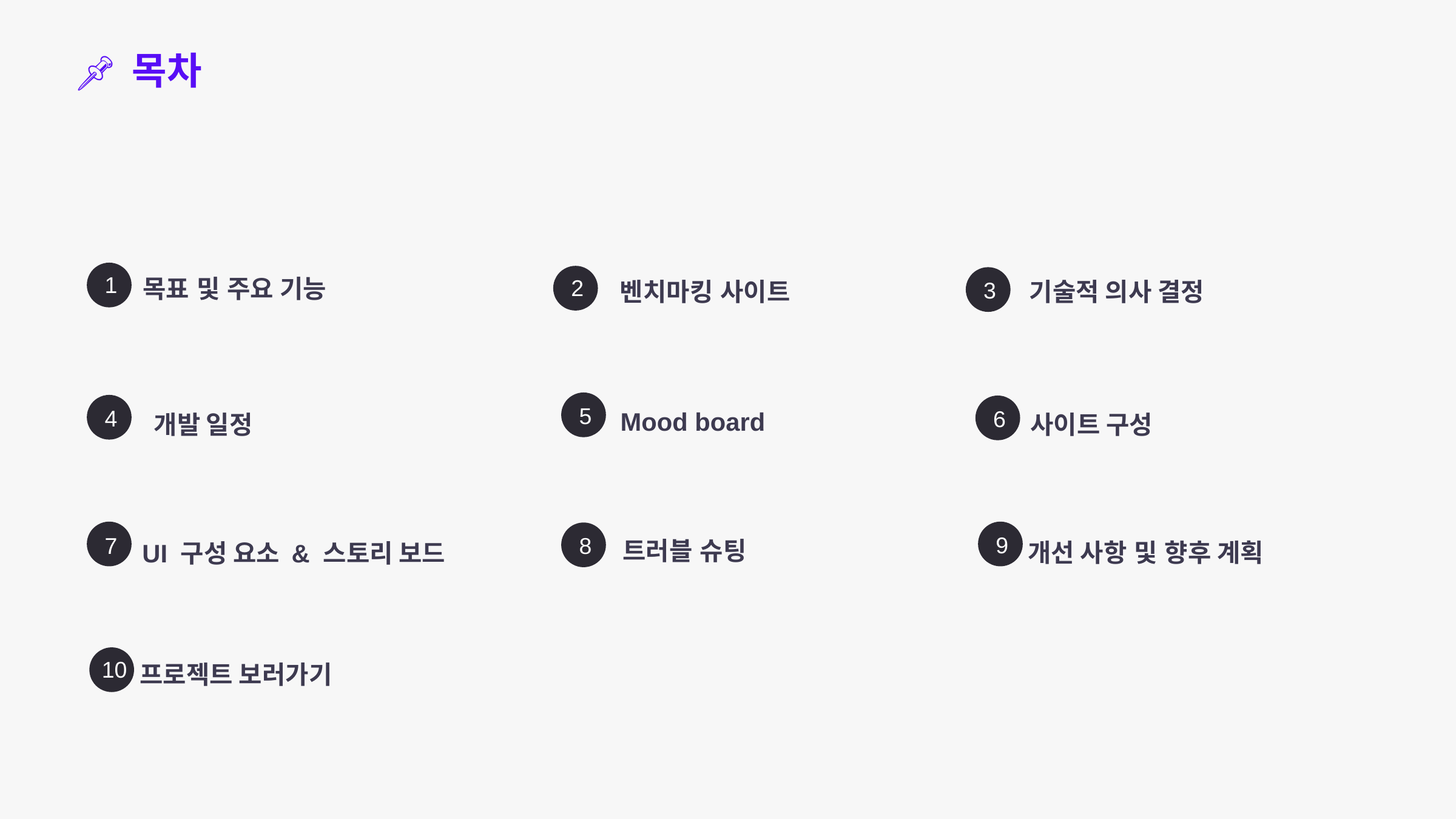

📌 목차
목표 및 주요 기능

1
벤치마킹 사이트
기술적 의사 결정

2
3

Mood board

5
개발 일정
사이트 구성
4
6

트러블 슈팅
9
8
개선 사항 및 향후 계획
7
UI 구성 요소 & 스토리 보드

프로젝트 보러가기
10